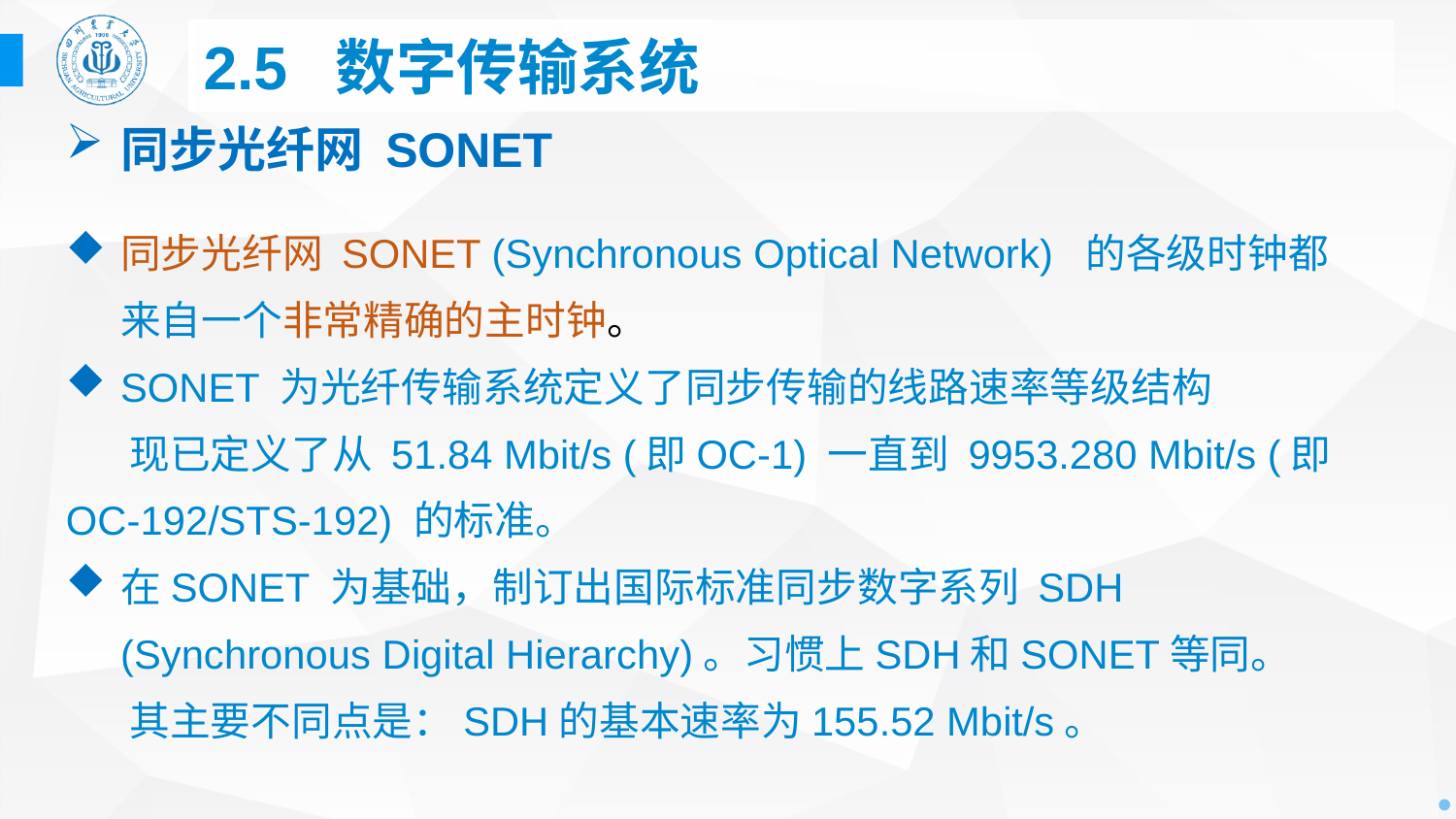

# 2.5  数字传输系统
同步光纤网 SONET
同步光纤网 SONET (Synchronous Optical Network)  的各级时钟都来自一个非常精确的主时钟。
SONET 为光纤传输系统定义了同步传输的线路速率等级结构
      现已定义了从 51.84 Mbit/s (即OC-1) 一直到 9953.280 Mbit/s (即 OC-192/STS-192) 的标准。
在SONET 为基础，制订出国际标准同步数字系列 SDH (Synchronous Digital Hierarchy)。习惯上SDH和SONET等同。
      其主要不同点是：SDH的基本速率为155.52 Mbit/s。